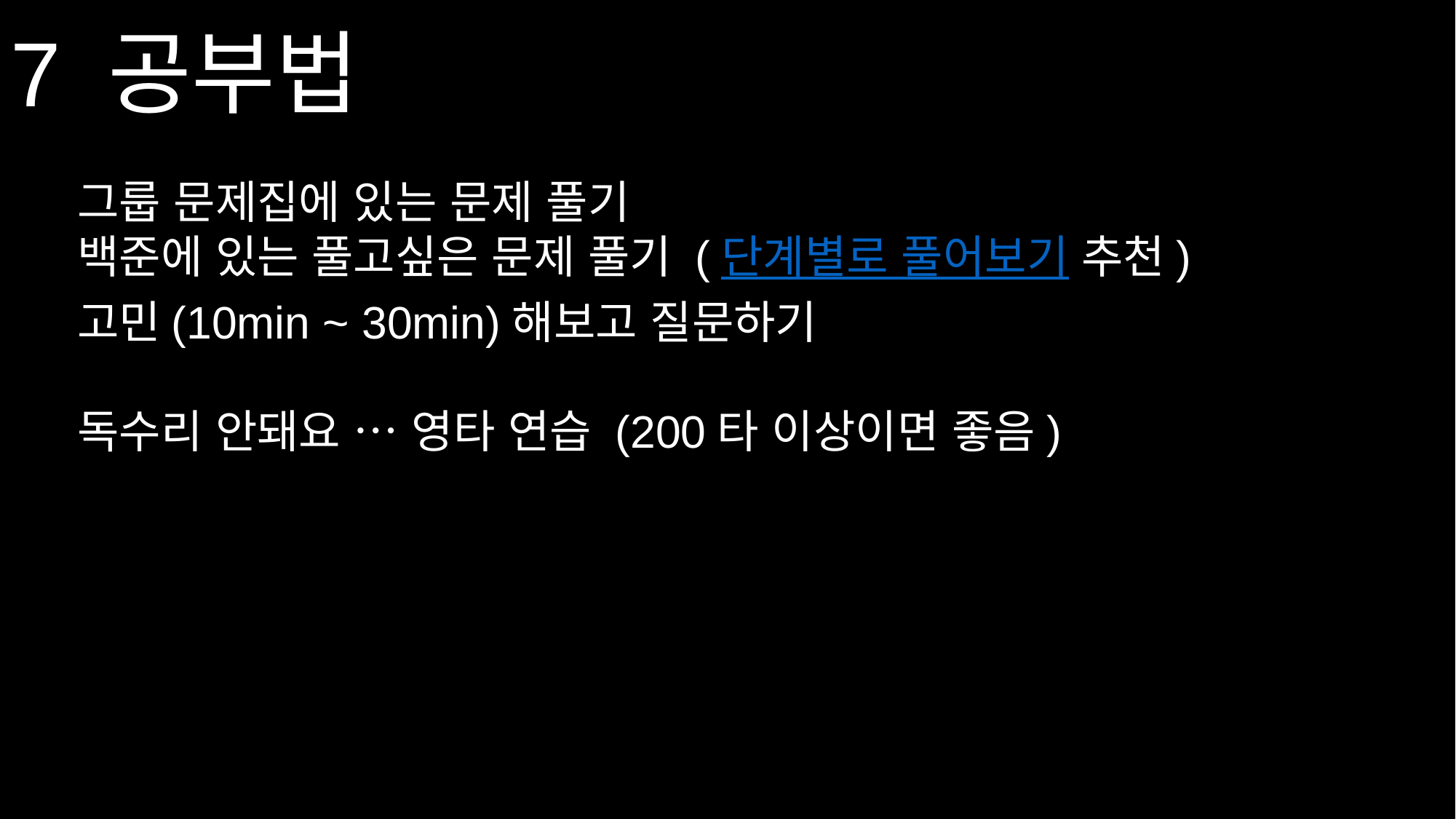

7 공부법
그룹 문제집에 있는 문제 풀기
백준에 있는 풀고싶은 문제 풀기 (단계별로 풀어보기 추천)
고민(10min ~ 30min)해보고 질문하기

독수리 안돼요 … 영타 연습 (200타 이상이면 좋음)